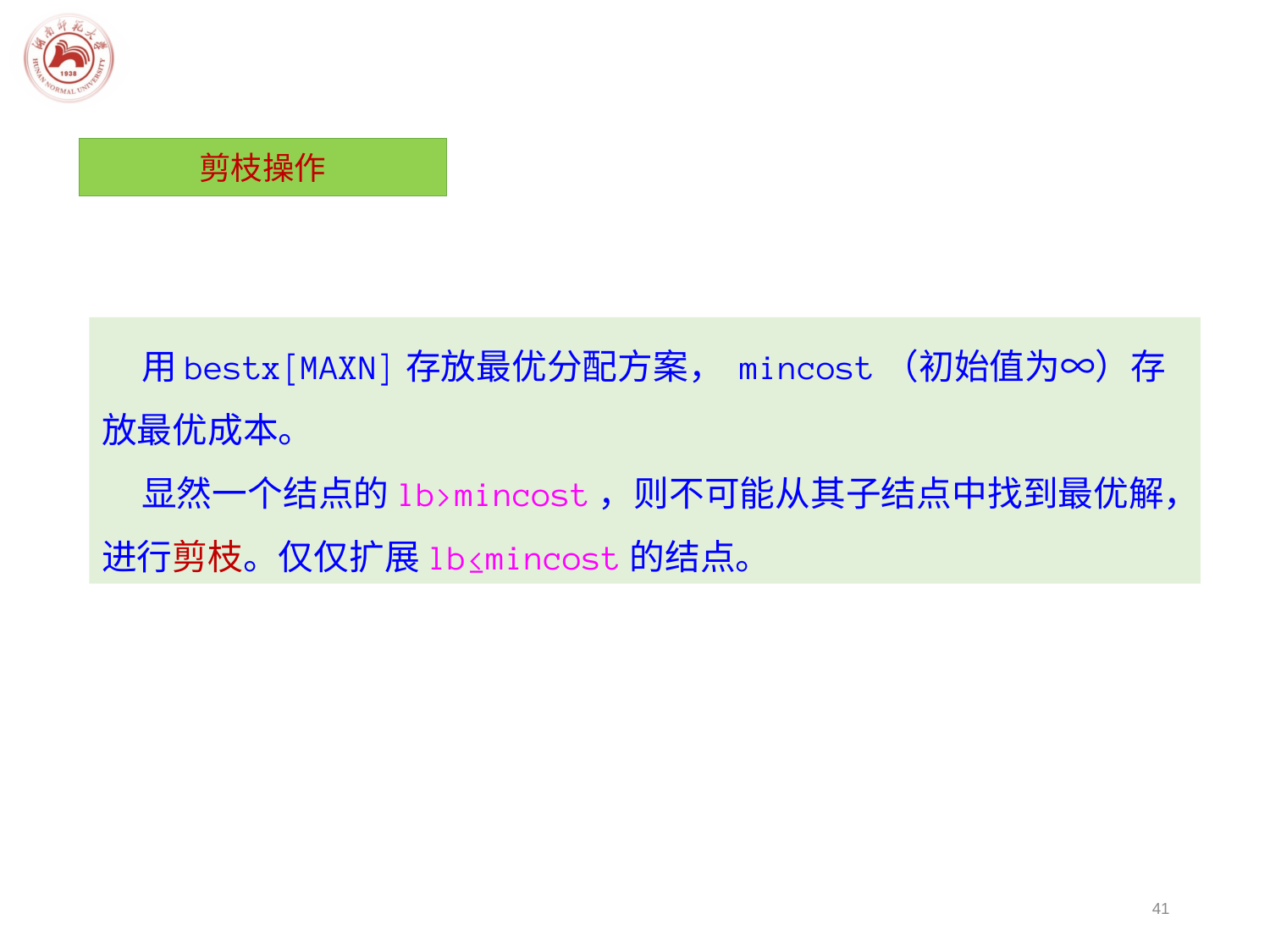

剪枝操作
    用bestx[MAXN]存放最优分配方案， mincost（初始值为∞）存放最优成本。
    显然一个结点的lb>mincost，则不可能从其子结点中找到最优解，进行剪枝。仅仅扩展lb≤mincost的结点。
41